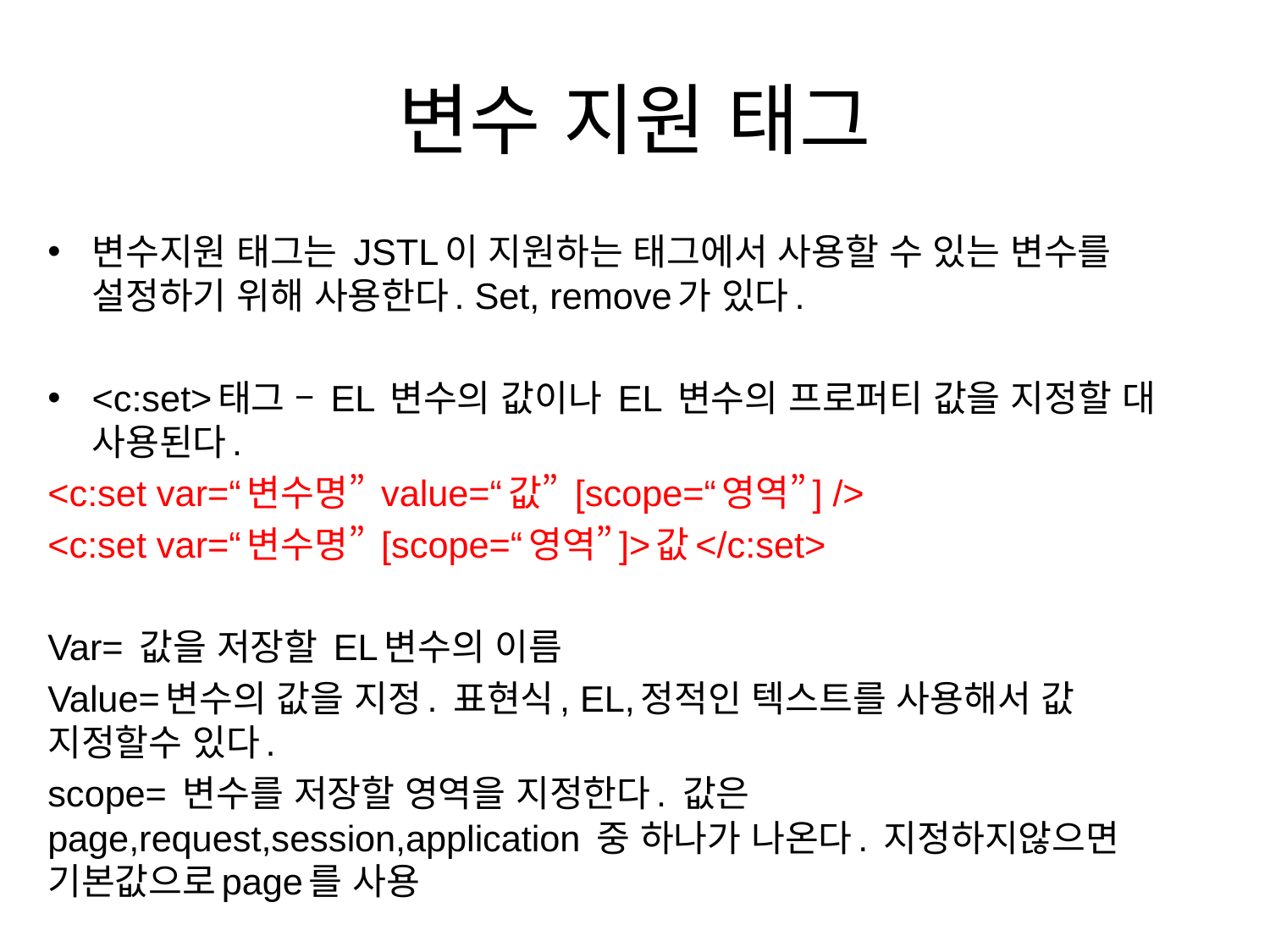

# 변수 지원 태그
변수지원 태그는 JSTL이 지원하는 태그에서 사용할 수 있는 변수를 설정하기 위해 사용한다. Set, remove가 있다.

<c:set>태그 – EL 변수의 값이나 EL 변수의 프로퍼티 값을 지정할 대 사용된다.
<c:set var=“변수명” value=“값” [scope=“영역”] />
<c:set var=“변수명” [scope=“영역”]>값</c:set>

Var= 값을 저장할 EL변수의 이름
Value=변수의 값을 지정. 표현식, EL,정적인 텍스트를 사용해서 값 지정할수 있다.
scope= 변수를 저장할 영역을 지정한다. 값은 page,request,session,application 중 하나가 나온다. 지정하지않으면 기본값으로page를 사용